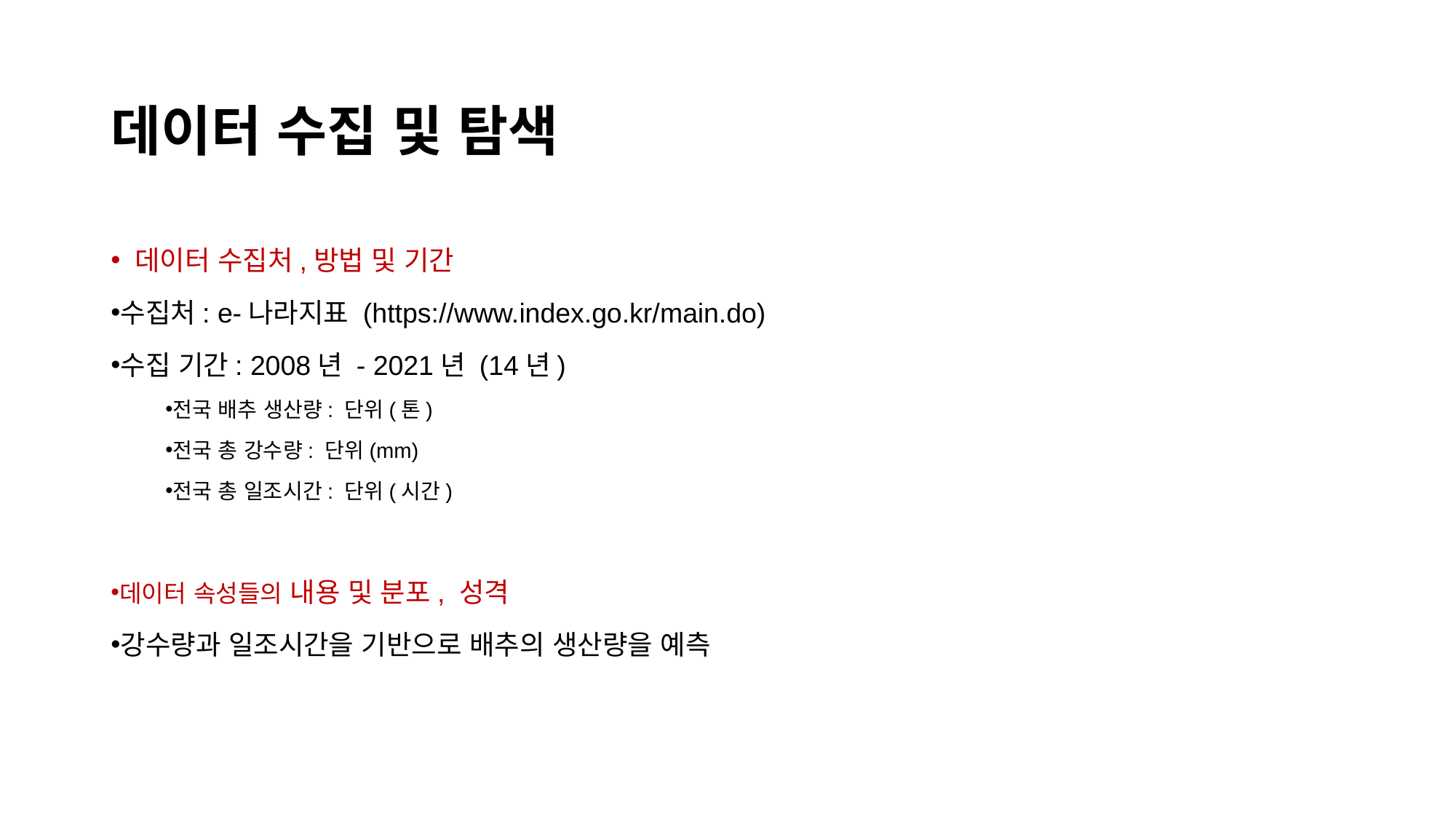

# 데이터 수집 및 탐색
 데이터 수집처,방법 및 기간
수집처: e-나라지표 (https://www.index.go.kr/main.do)
수집 기간: 2008년 - 2021년 (14년)
전국 배추 생산량: 단위(톤)
전국 총 강수량: 단위(mm)
전국 총 일조시간: 단위(시간)

데이터 속성들의 내용 및 분포, 성격
강수량과 일조시간을 기반으로 배추의 생산량을 예측